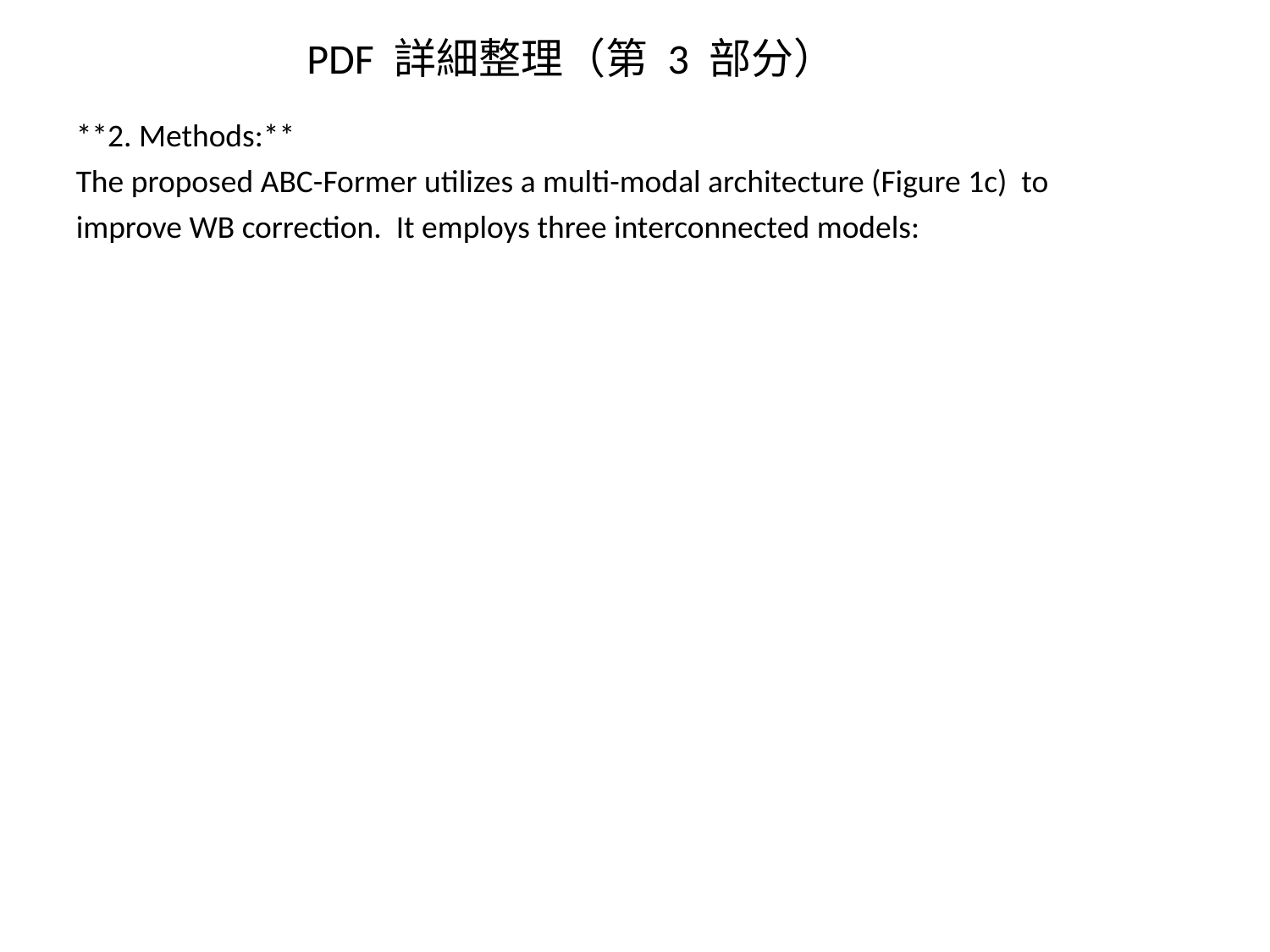

PDF 詳細整理（第 3 部分）

**2. Methods:**
The proposed ABC-Former utilizes a multi-modal architecture (Figure 1c)  to improve WB correction.  It employs three interconnected models: